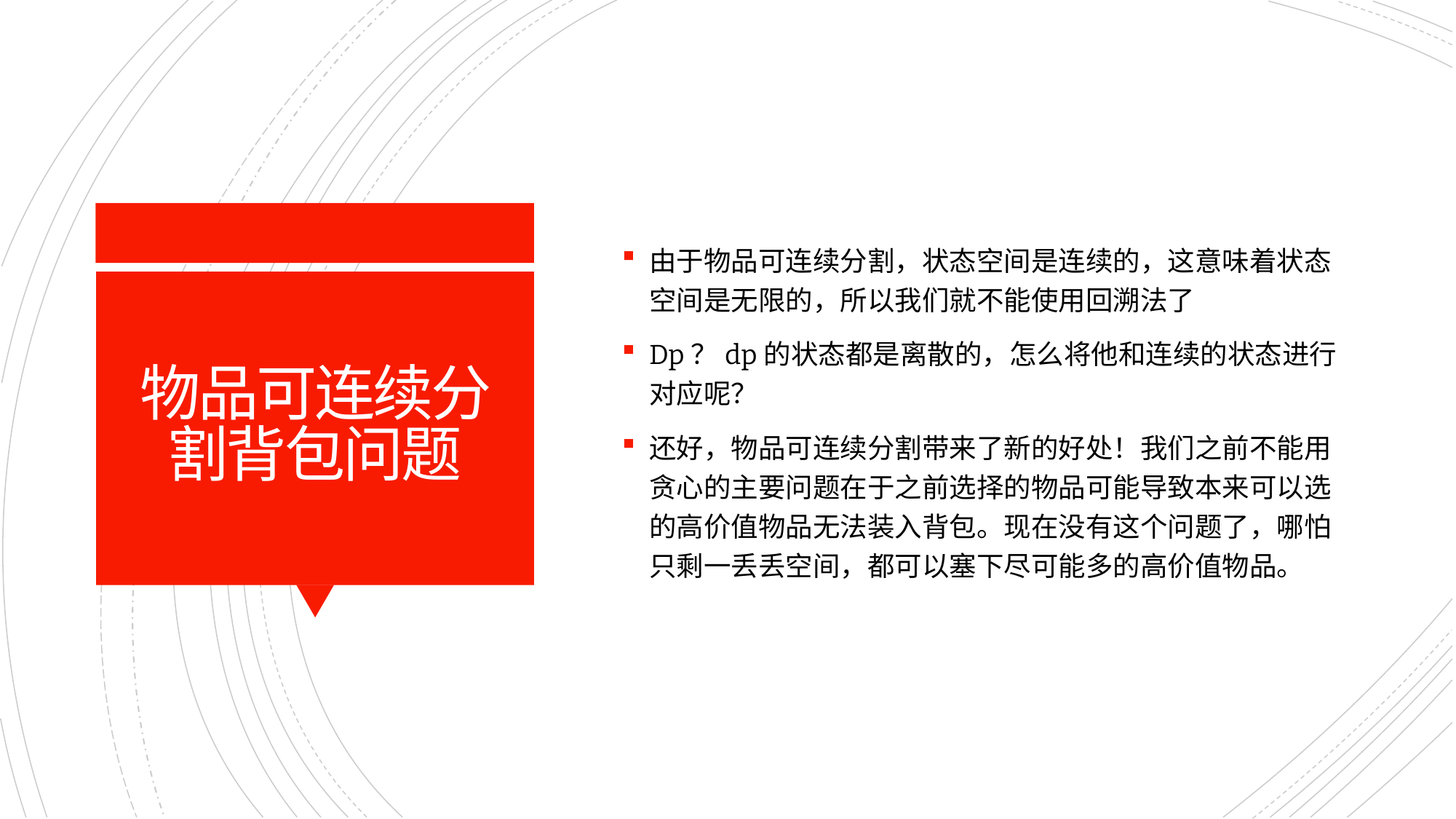

由于物品可连续分割，状态空间是连续的，这意味着状态空间是无限的，所以我们就不能使用回溯法了
Dp？dp的状态都是离散的，怎么将他和连续的状态进行对应呢？
还好，物品可连续分割带来了新的好处！我们之前不能用贪心的主要问题在于之前选择的物品可能导致本来可以选的高价值物品无法装入背包。现在没有这个问题了，哪怕只剩一丢丢空间，都可以塞下尽可能多的高价值物品。
# 物品可连续分割背包问题